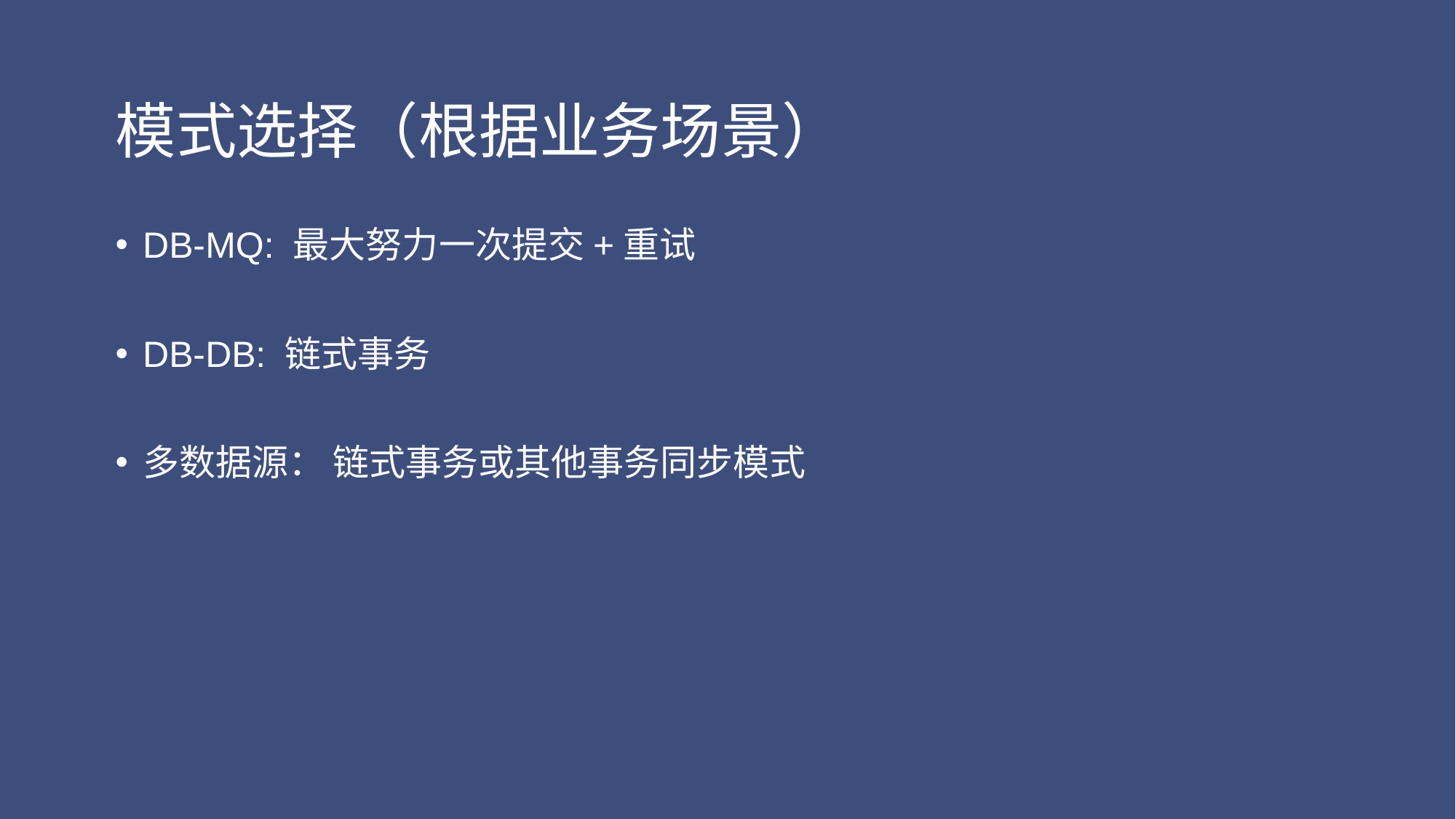

# 模式选择（根据业务场景）
DB-MQ: 最大努力一次提交+重试

DB-DB: 链式事务

多数据源： 链式事务或其他事务同步模式